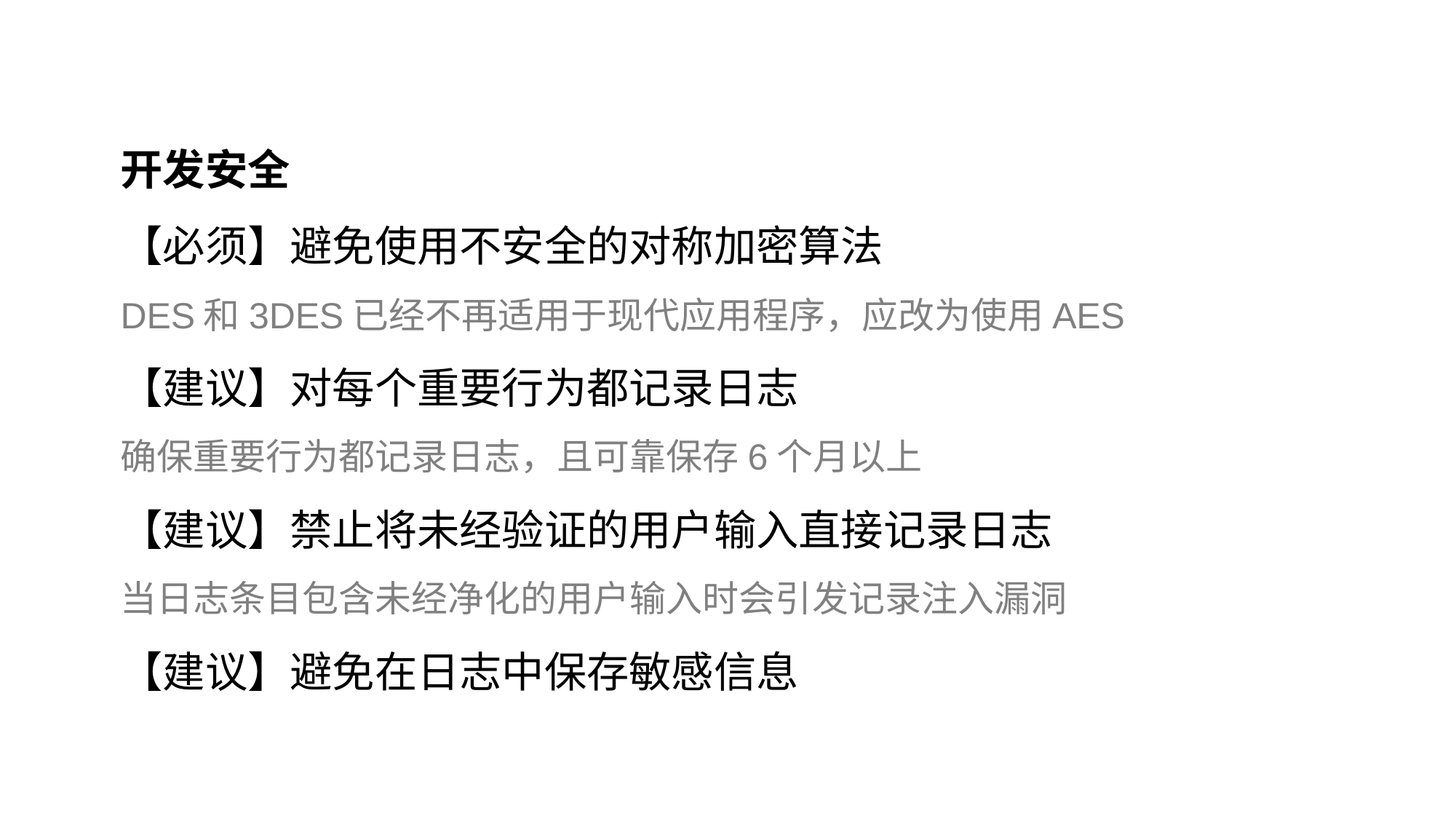

开发安全
【必须】避免使用不安全的对称加密算法
DES和3DES已经不再适用于现代应用程序，应改为使用AES
【建议】对每个重要行为都记录日志
确保重要行为都记录日志，且可靠保存6个月以上
【建议】禁止将未经验证的用户输入直接记录日志
当日志条目包含未经净化的用户输入时会引发记录注入漏洞
【建议】避免在日志中保存敏感信息